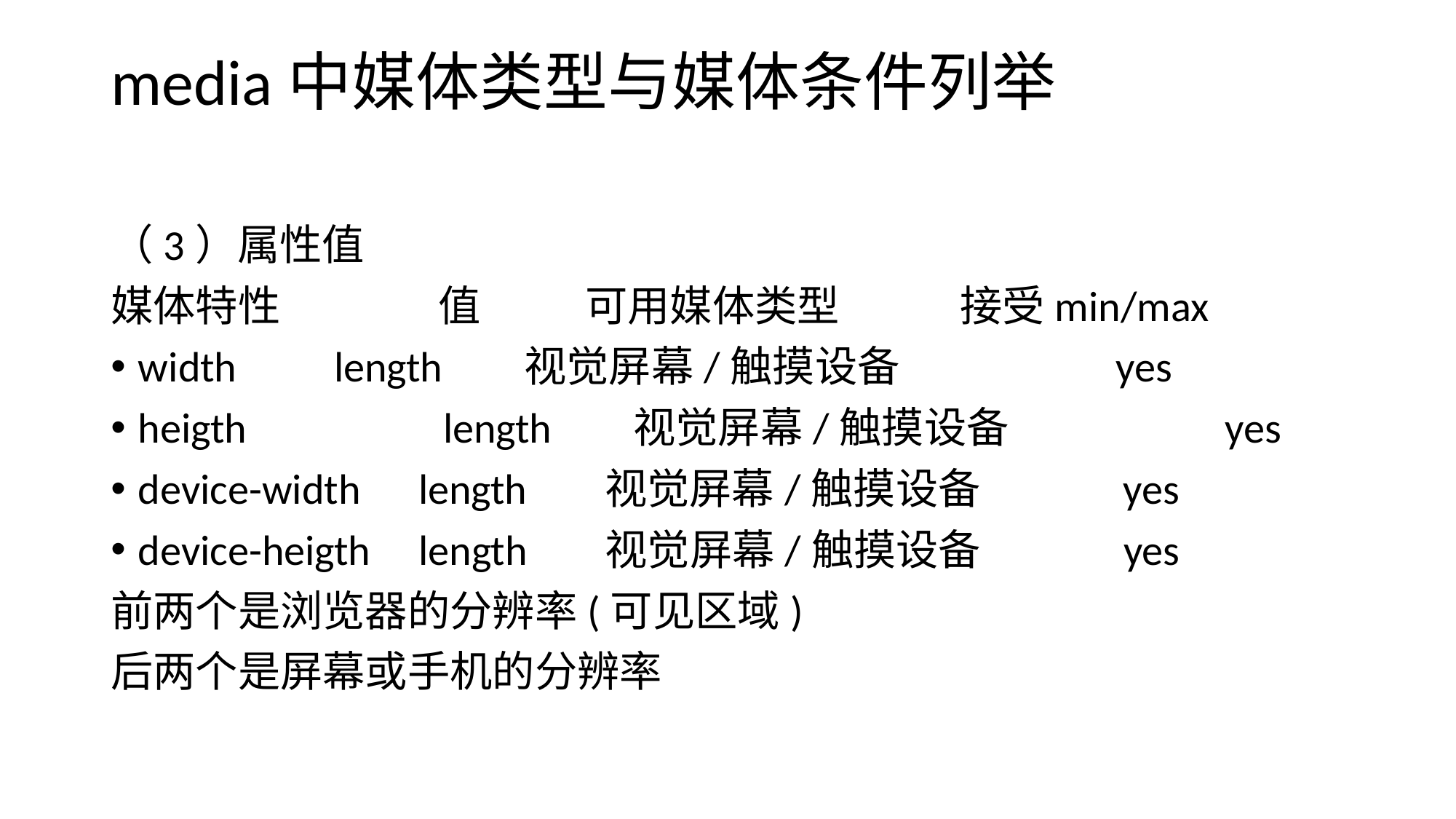

# media中媒体类型与媒体条件列举
（3）属性值
媒体特性      	值 	    可用媒体类型 	         接受min/max
width 	         length	     视觉屏幕/触摸设备 	          yes
heigth 	         length	     视觉屏幕/触摸设备 	          yes
device-width      length       视觉屏幕/触摸设备              yes
device-heigth     length       视觉屏幕/触摸设备              yes
前两个是浏览器的分辨率(可见区域)
后两个是屏幕或手机的分辨率